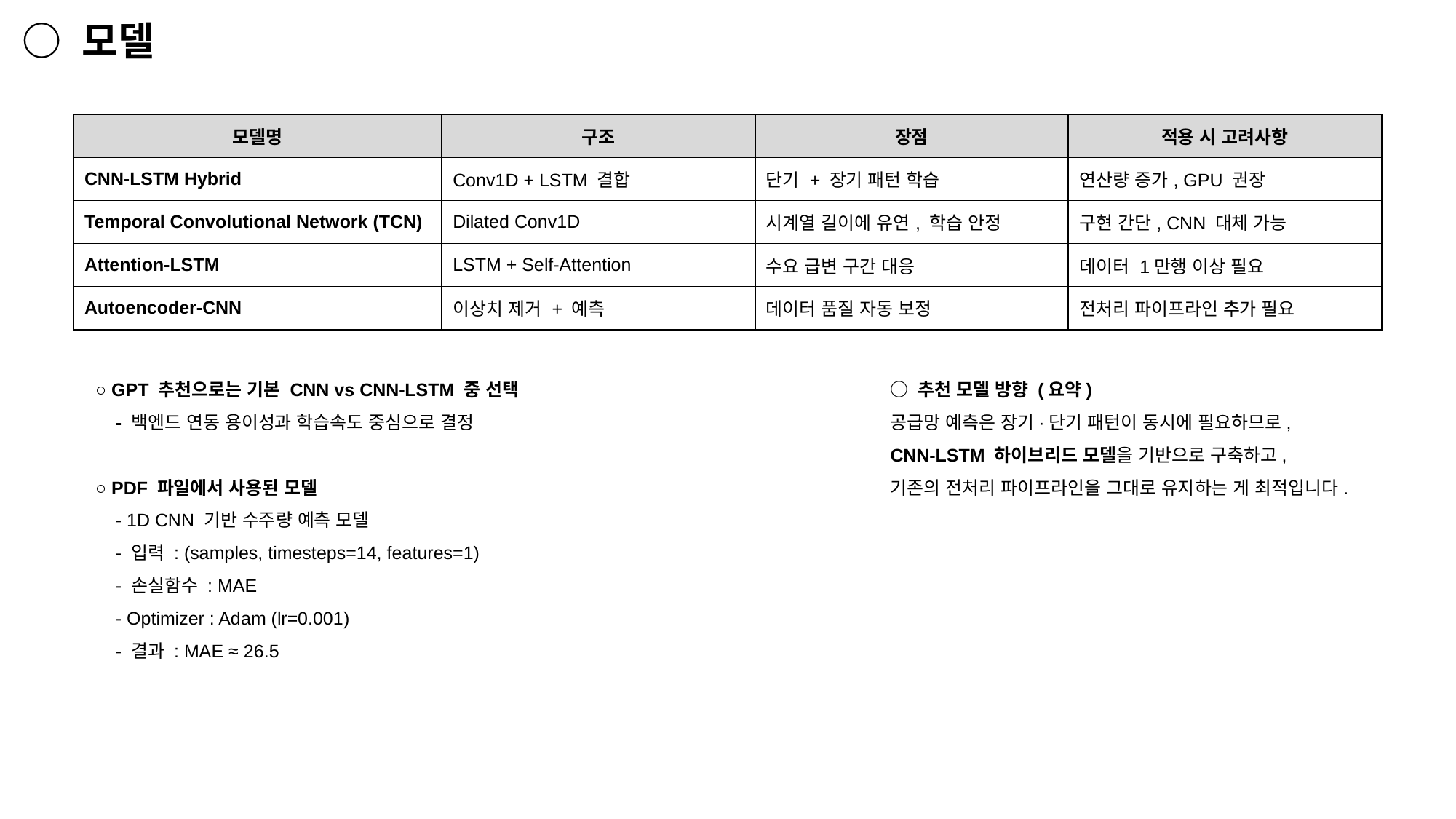

○ 모델
| 모델명 | 구조 | 장점 | 적용 시 고려사항 |
| --- | --- | --- | --- |
| CNN-LSTM Hybrid | Conv1D + LSTM 결합 | 단기 + 장기 패턴 학습 | 연산량 증가, GPU 권장 |
| Temporal Convolutional Network (TCN) | Dilated Conv1D | 시계열 길이에 유연, 학습 안정 | 구현 간단, CNN 대체 가능 |
| Attention-LSTM | LSTM + Self-Attention | 수요 급변 구간 대응 | 데이터 1만행 이상 필요 |
| Autoencoder-CNN | 이상치 제거 + 예측 | 데이터 품질 자동 보정 | 전처리 파이프라인 추가 필요 |
○ GPT 추천으로는 기본 CNN vs CNN-LSTM 중 선택
    - 백엔드 연동 용이성과 학습속도 중심으로 결정

○ PDF 파일에서 사용된 모델
    - 1D CNN 기반 수주량 예측 모델
    - 입력 : (samples, timesteps=14, features=1)
    - 손실함수 : MAE
    - Optimizer : Adam (lr=0.001)
    - 결과 : MAE ≈ 26.5
○ 추천 모델 방향 (요약)
공급망 예측은 장기·단기 패턴이 동시에 필요하므로,
CNN-LSTM 하이브리드 모델을 기반으로 구축하고,
기존의 전처리 파이프라인을 그대로 유지하는 게 최적입니다.